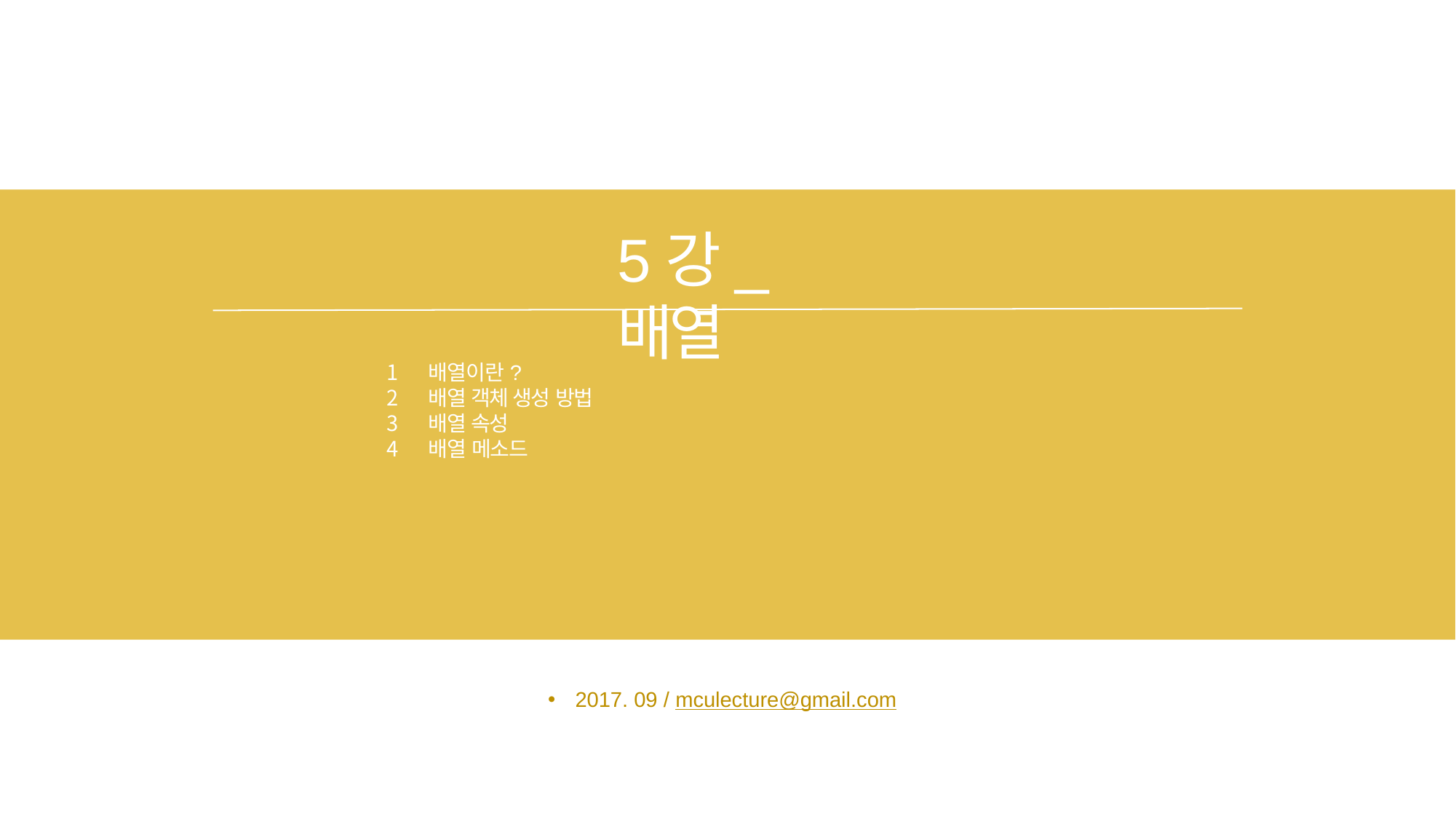

# 5강_배열

배열이란?
배열 객체 생성 방법
배열 속성
배열 메소드
2017. 09 / mculecture@gmail.com